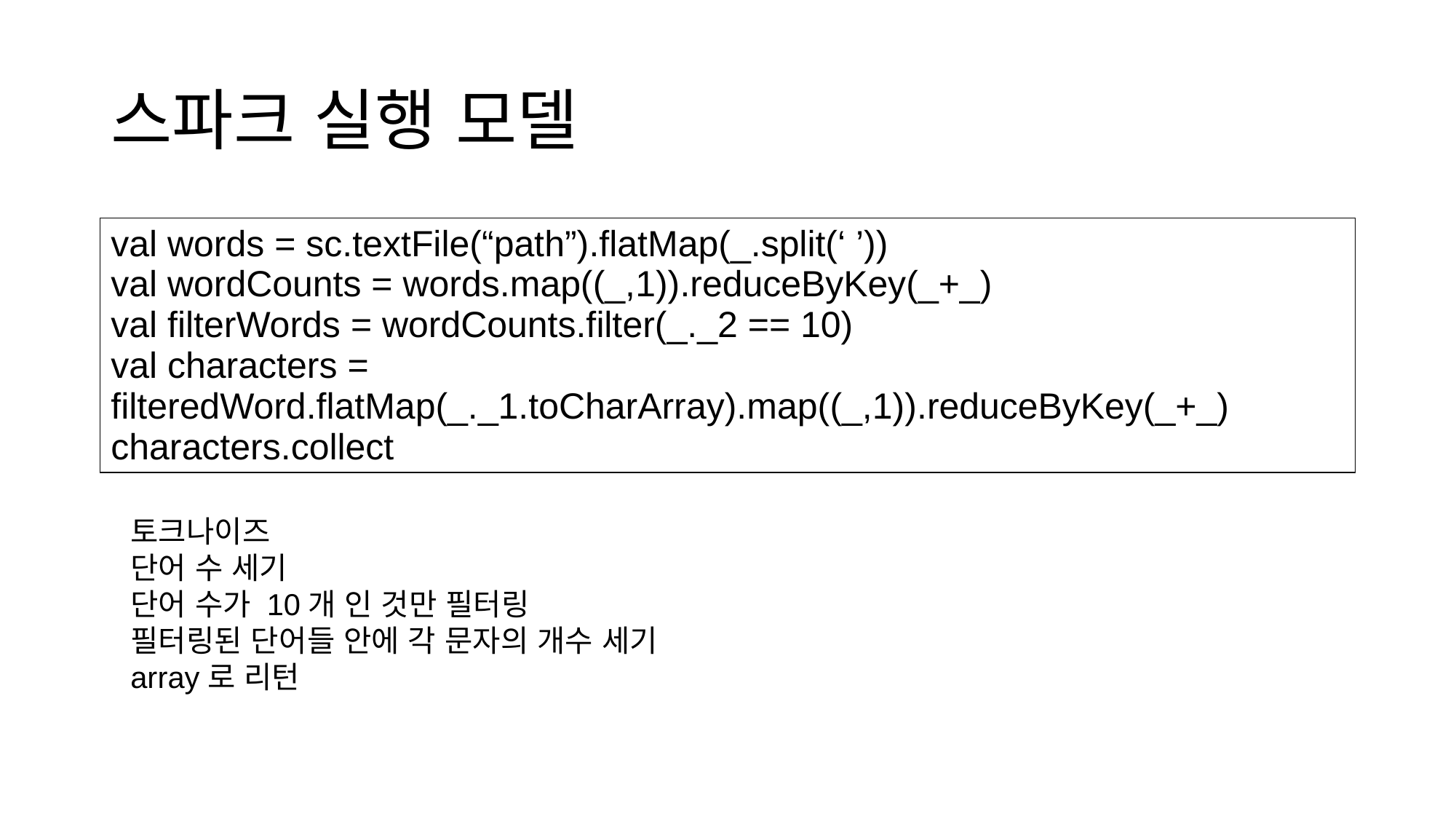

# 스파크 실행 모델
| val words = sc.textFile(“path”).flatMap(\_.split(‘ ’)) val wordCounts = words.map((\_,1)).reduceByKey(\_+\_) val filterWords = wordCounts.filter(\_.\_2 == 10) val characters = filteredWord.flatMap(\_.\_1.toCharArray).map((\_,1)).reduceByKey(\_+\_) characters.collect |
| --- |
토크나이즈
단어 수 세기
단어 수가 10개 인 것만 필터링
필터링된 단어들 안에 각 문자의 개수 세기
array로 리턴